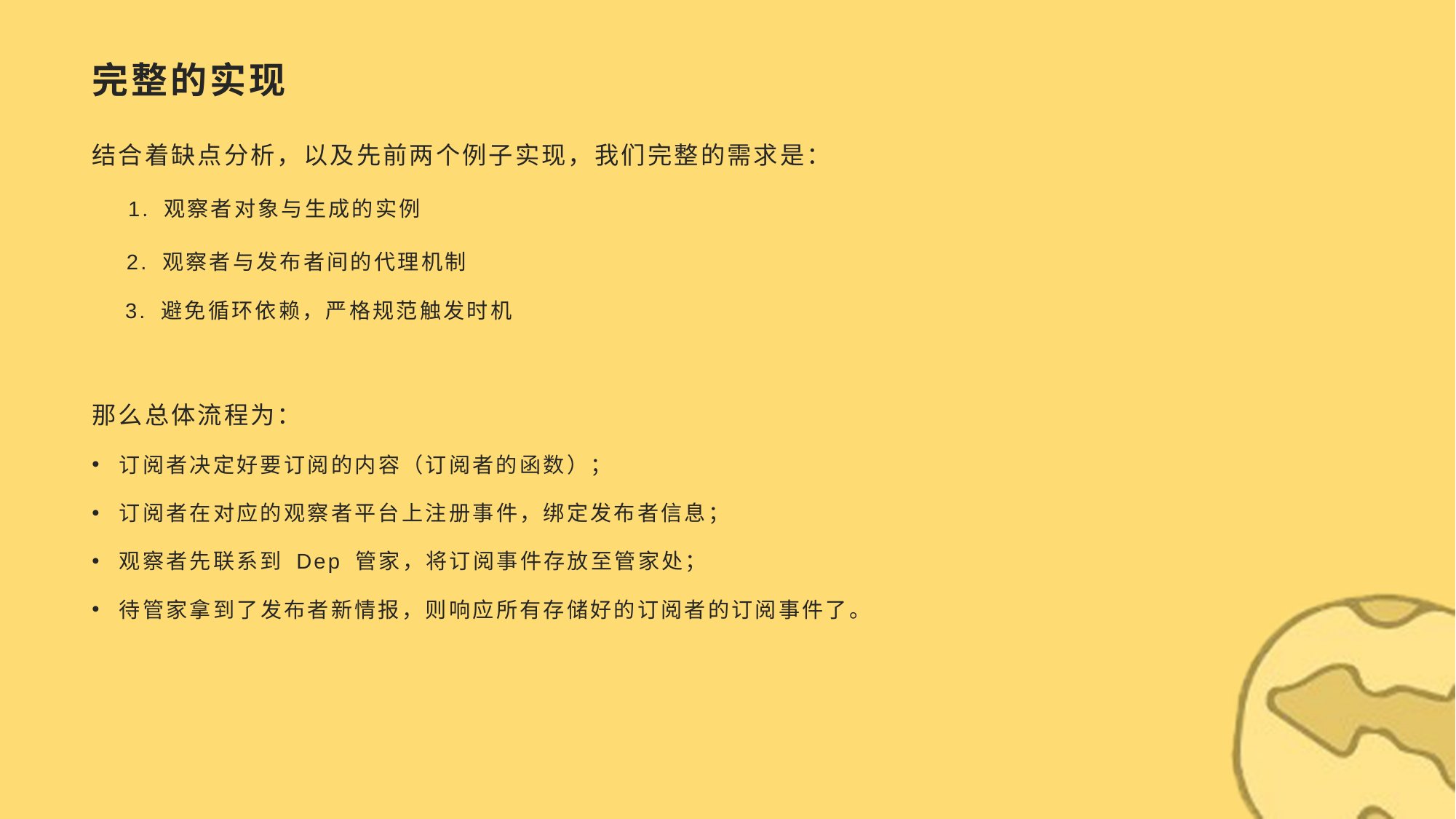

# 完整的实现
结合着缺点分析，以及先前两个例子实现，我们完整的需求是：
    1. 观察者对象与生成的实例
    2. 观察者与发布者间的代理机制
    3. 避免循环依赖，严格规范触发时机

那么总体流程为：
订阅者决定好要订阅的内容（订阅者的函数）；
订阅者在对应的观察者平台上注册事件，绑定发布者信息；
观察者先联系到 Dep 管家，将订阅事件存放至管家处；
待管家拿到了发布者新情报，则响应所有存储好的订阅者的订阅事件了。